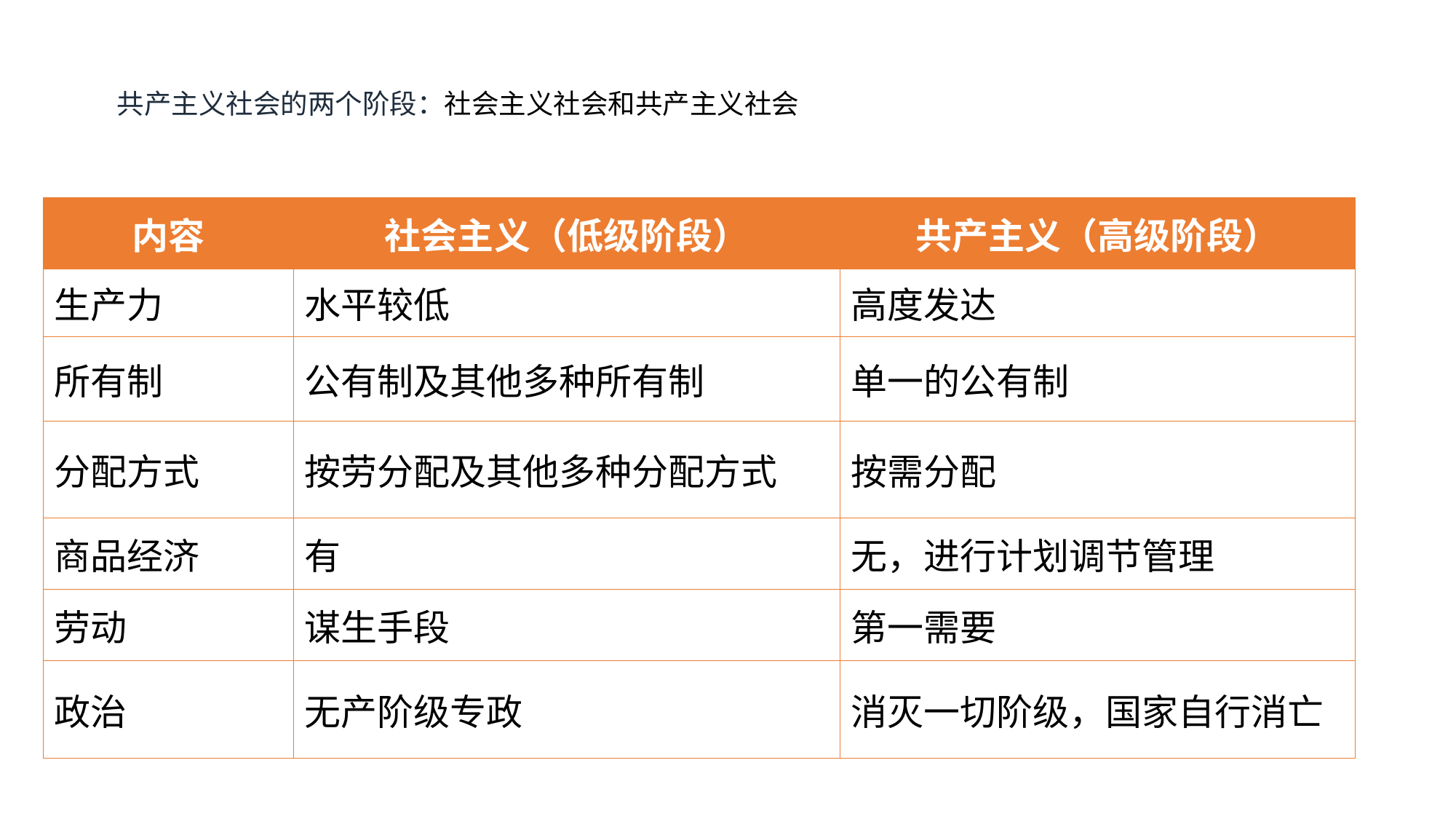

共产主义社会的两个阶段：社会主义社会和共产主义社会
| 内容 | 社会主义（低级阶段） | 共产主义（高级阶段） |
| --- | --- | --- |
| 生产力 | 水平较低 | 高度发达 |
| 所有制 | 公有制及其他多种所有制 | 单一的公有制 |
| 分配方式 | 按劳分配及其他多种分配方式 | 按需分配 |
| 商品经济 | 有 | 无，进行计划调节管理 |
| 劳动 | 谋生手段 | 第一需要 |
| 政治 | 无产阶级专政 | 消灭一切阶级，国家自行消亡 |
85